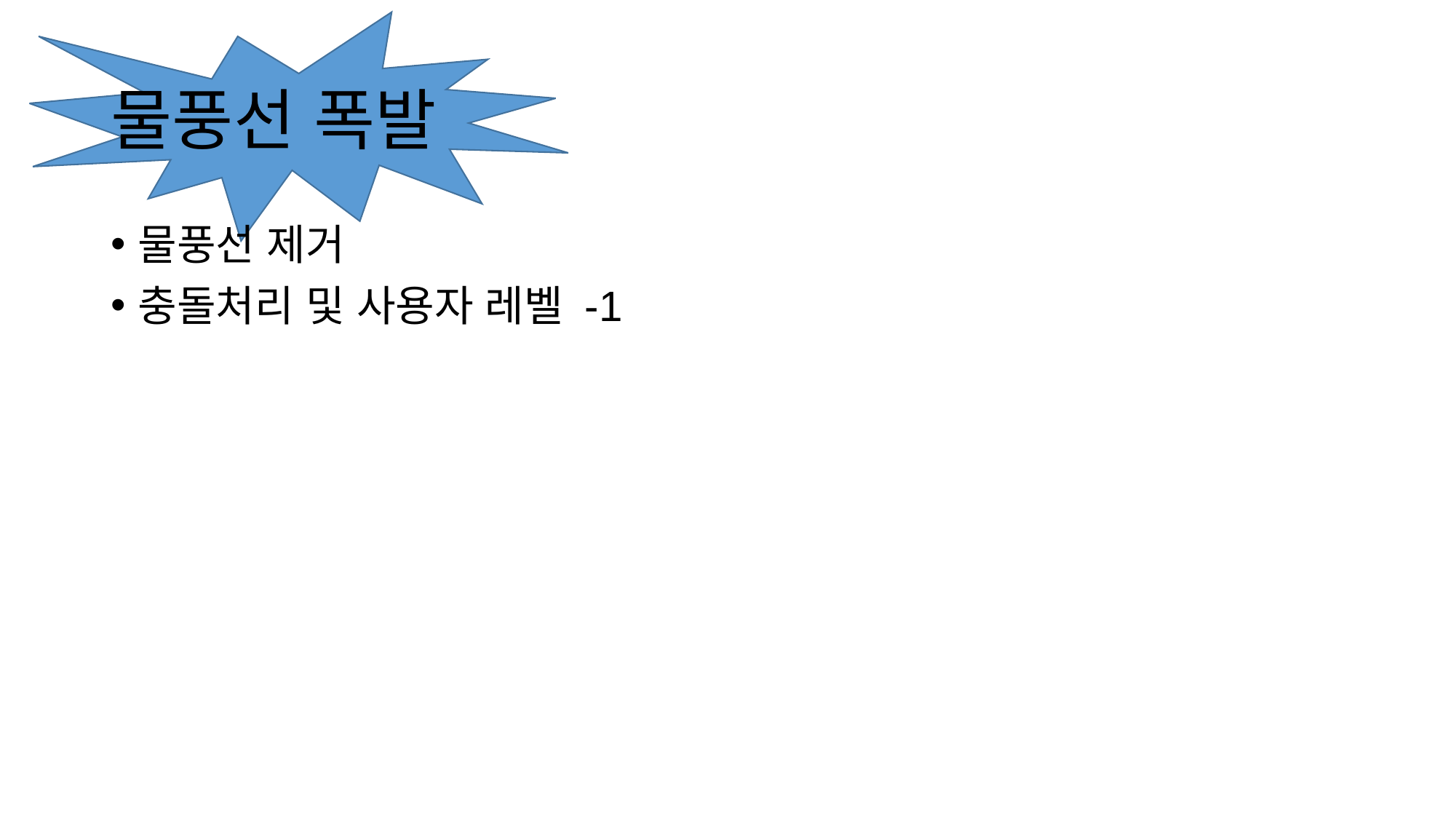

# 물풍선 폭발
물풍선 제거
충돌처리 및 사용자 레벨 -1